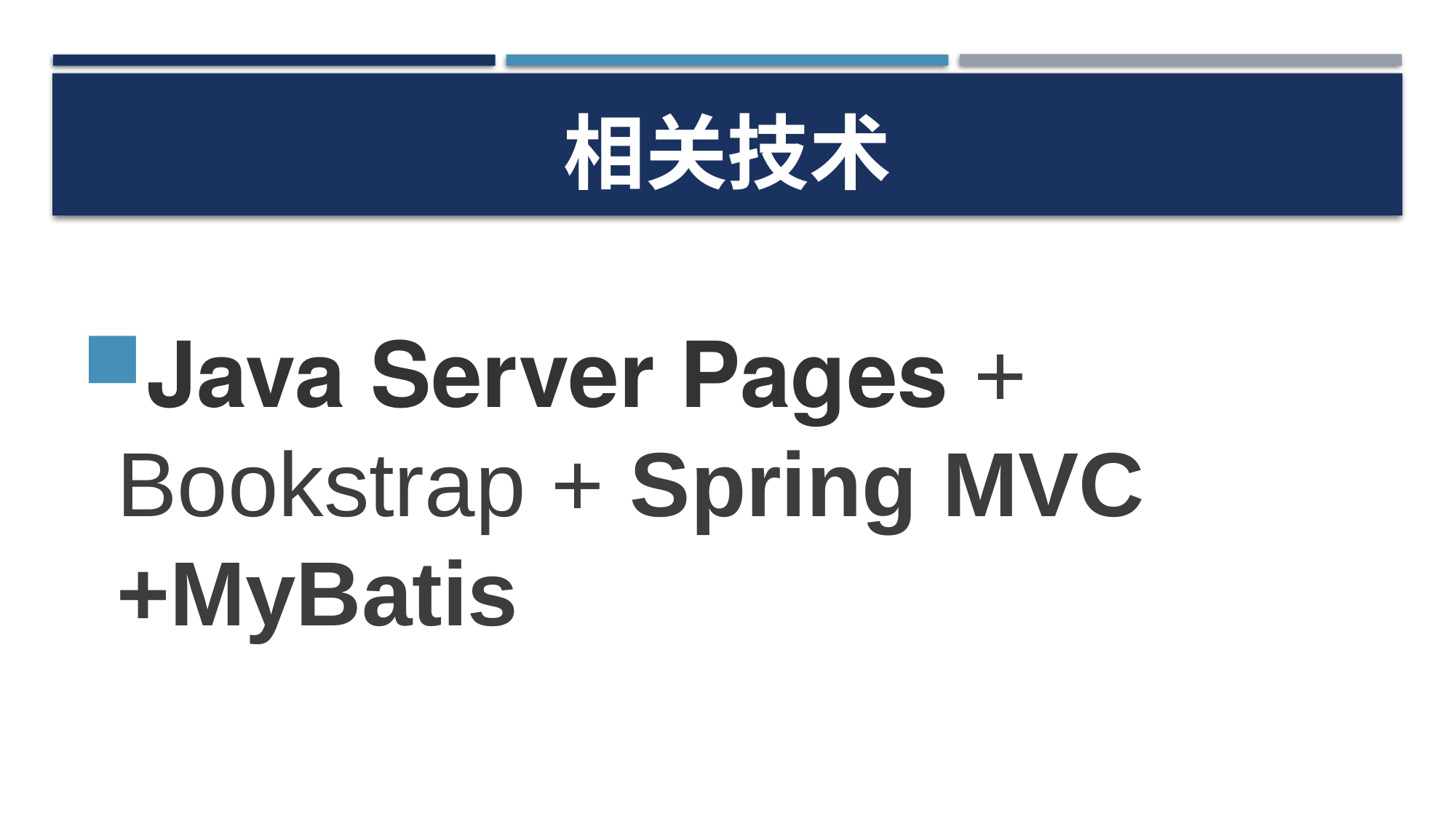

# 相关技术
Java Server Pages + Bookstrap + Spring MVC +MyBatis